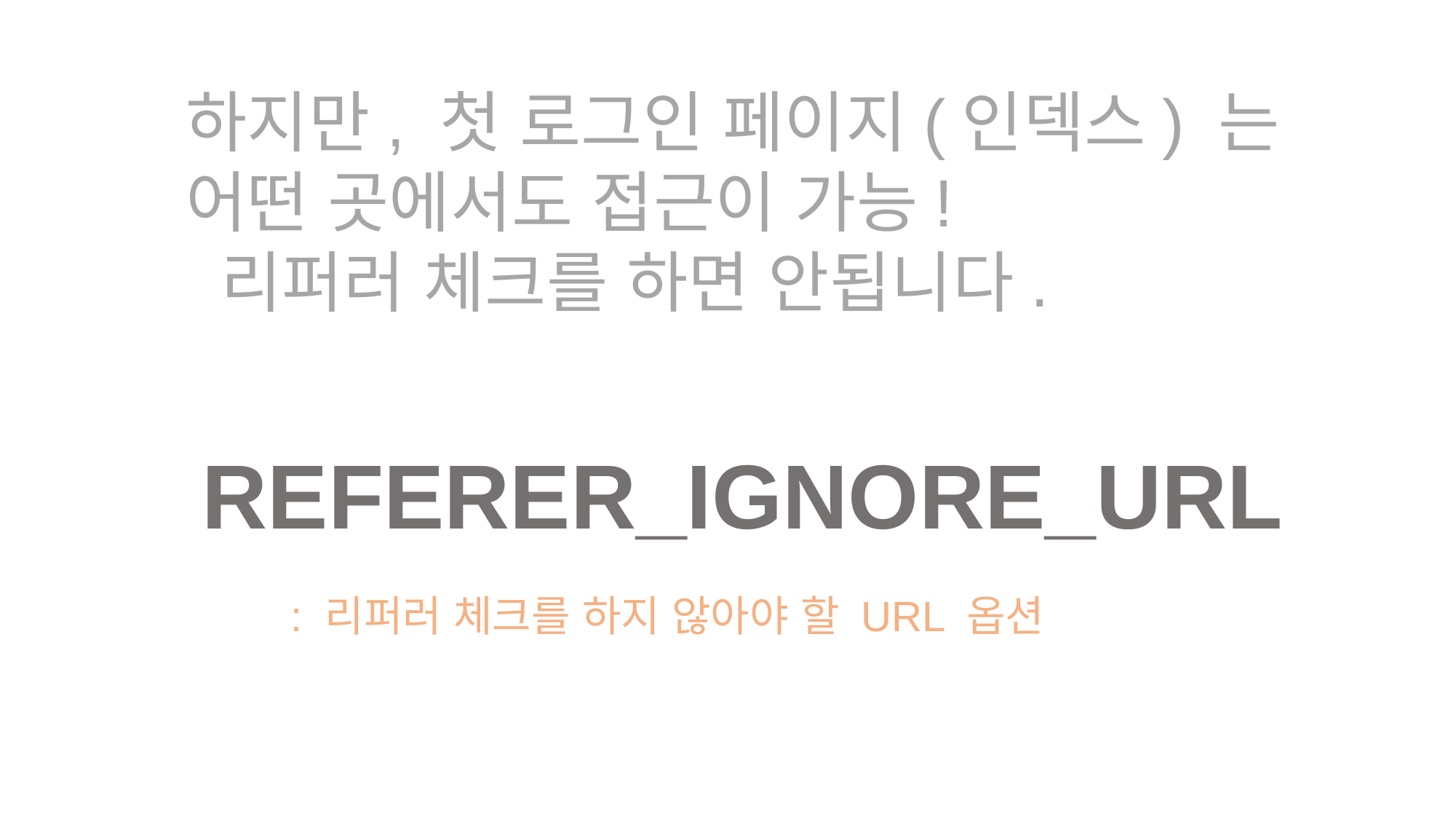

하지만, 첫 로그인 페이지(인덱스) 는
어떤 곳에서도 접근이 가능!
 리퍼러 체크를 하면 안됩니다.
REFERER_IGNORE_URL
: 리퍼러 체크를 하지 않아야 할 URL 옵션